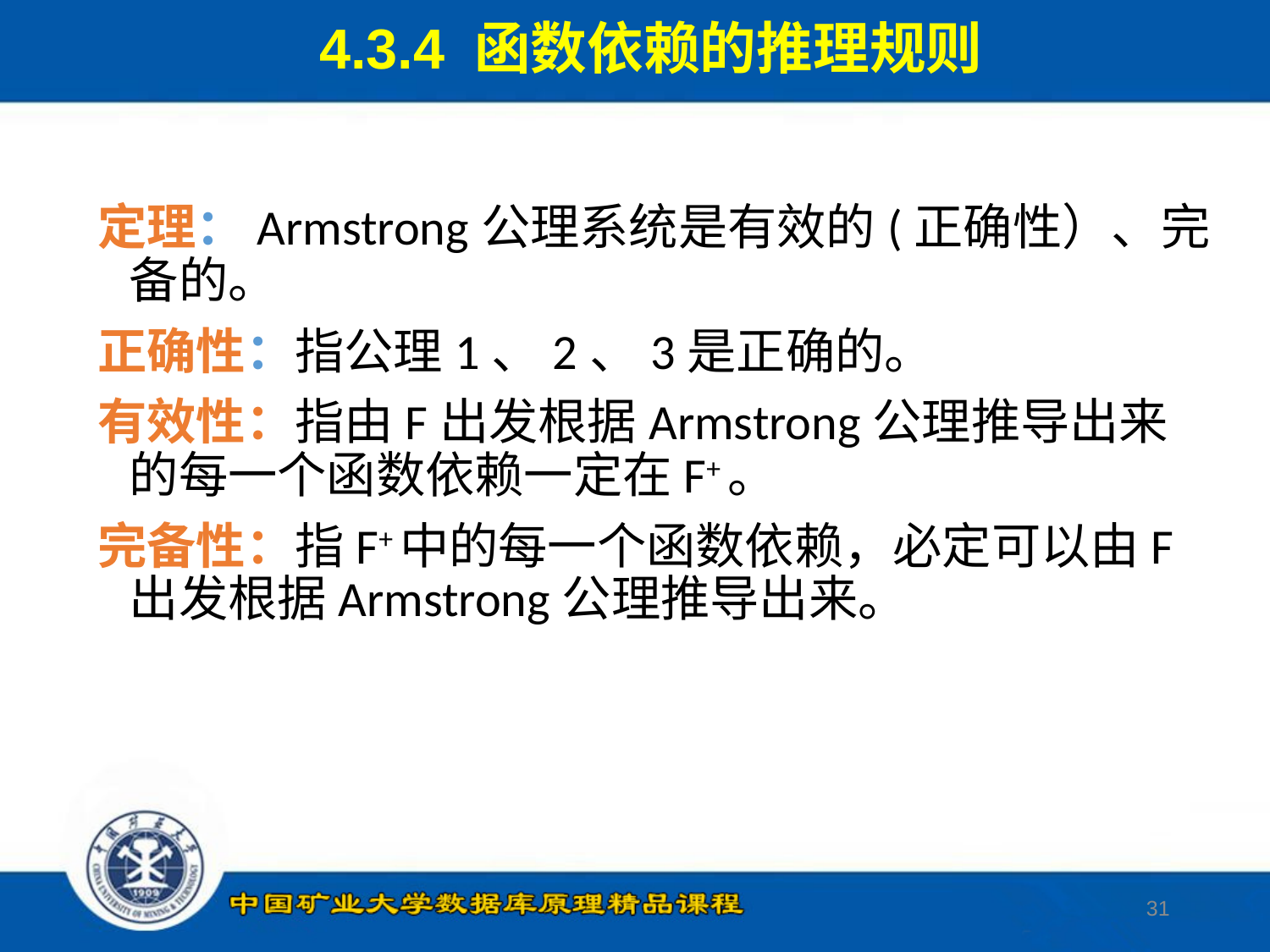

4.3.4 函数依赖的推理规则
定理：Armstrong公理系统是有效的(正确性）、完备的。
正确性：指公理1、2、3是正确的。
有效性：指由F出发根据Armstrong公理推导出来的每一个函数依赖一定在F+。
完备性：指F+中的每一个函数依赖，必定可以由F出发根据Armstrong公理推导出来。
31